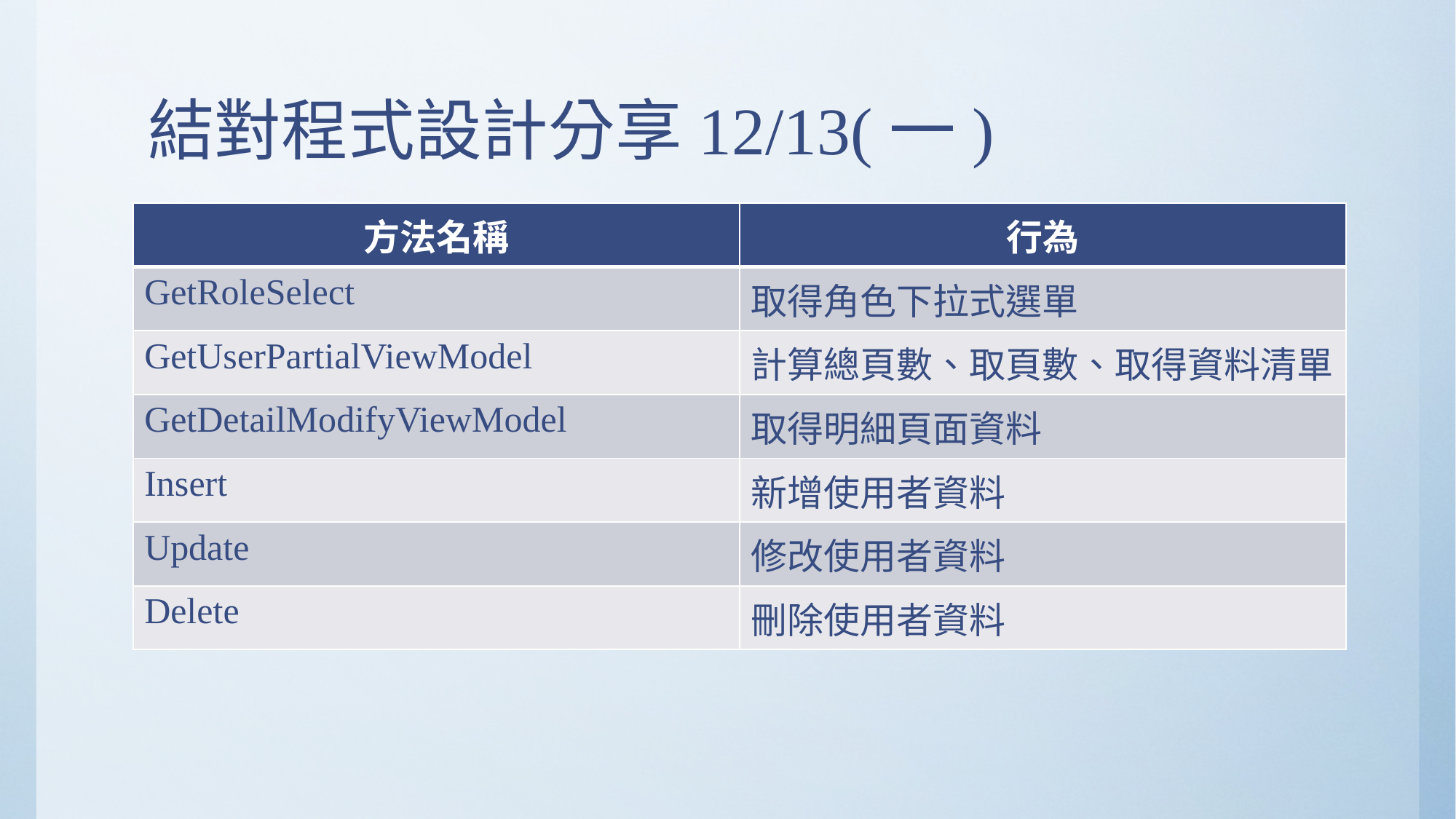

# 結對程式設計分享12/13(一)
| 方法名稱 | 行為 |
| --- | --- |
| GetRoleSelect | 取得角色下拉式選單 |
| GetUserPartialViewModel | 計算總頁數、取頁數、取得資料清單 |
| GetDetailModifyViewModel | 取得明細頁面資料 |
| Insert | 新增使用者資料 |
| Update | 修改使用者資料 |
| Delete | 刪除使用者資料 |